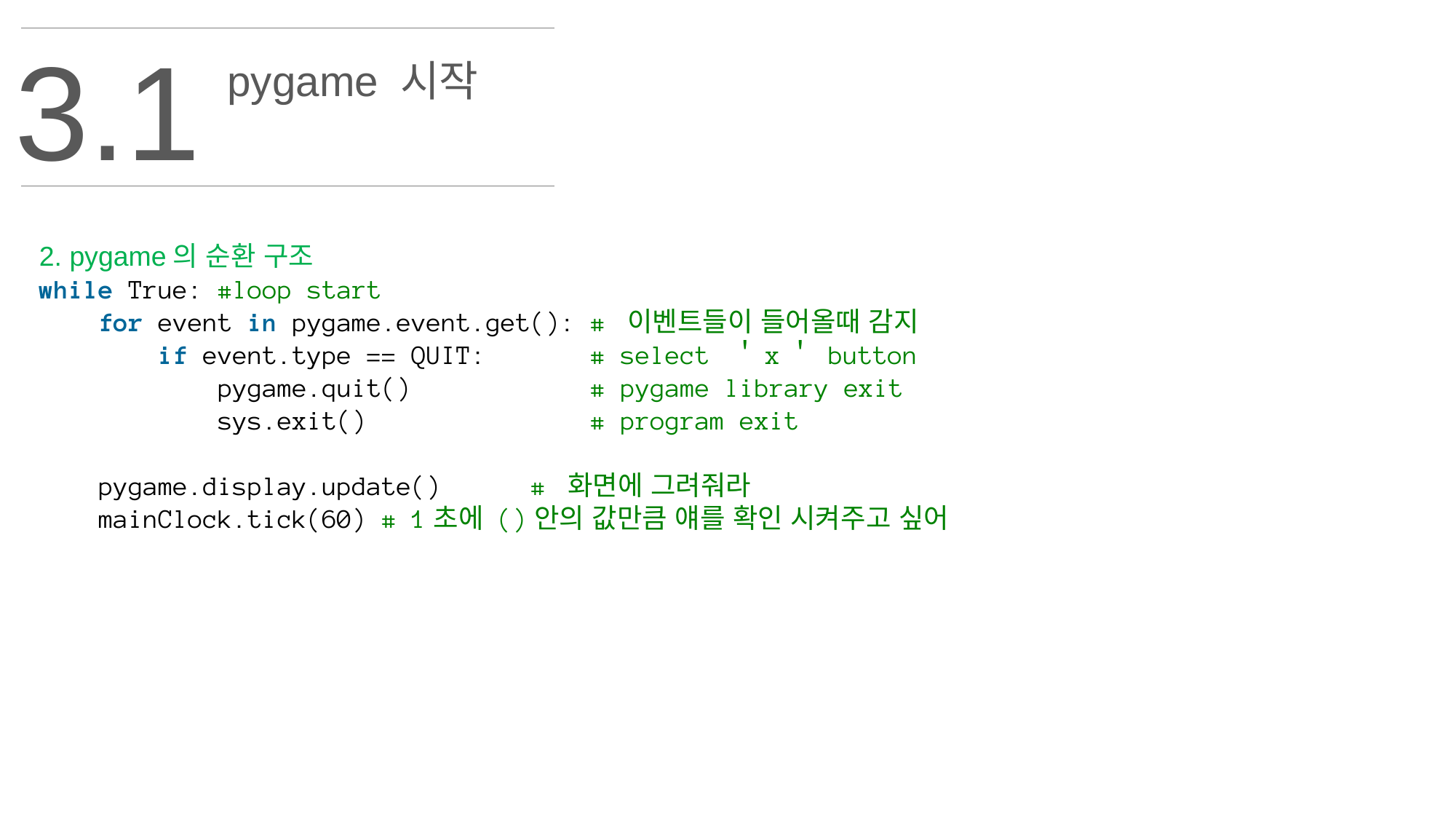

3.1
pygame 시작

2. pygame의 순환 구조
while True: #loop start
    for event in pygame.event.get(): # 이벤트들이 들어올때 감지
        if event.type == QUIT:       # select ＇x＇ button
            pygame.quit()            # pygame library exit
            sys.exit()               # program exit

    pygame.display.update()      # 화면에 그려줘라
    mainClock.tick(60) # 1초에 ()안의 값만큼 얘를 확인 시켜주고 싶어